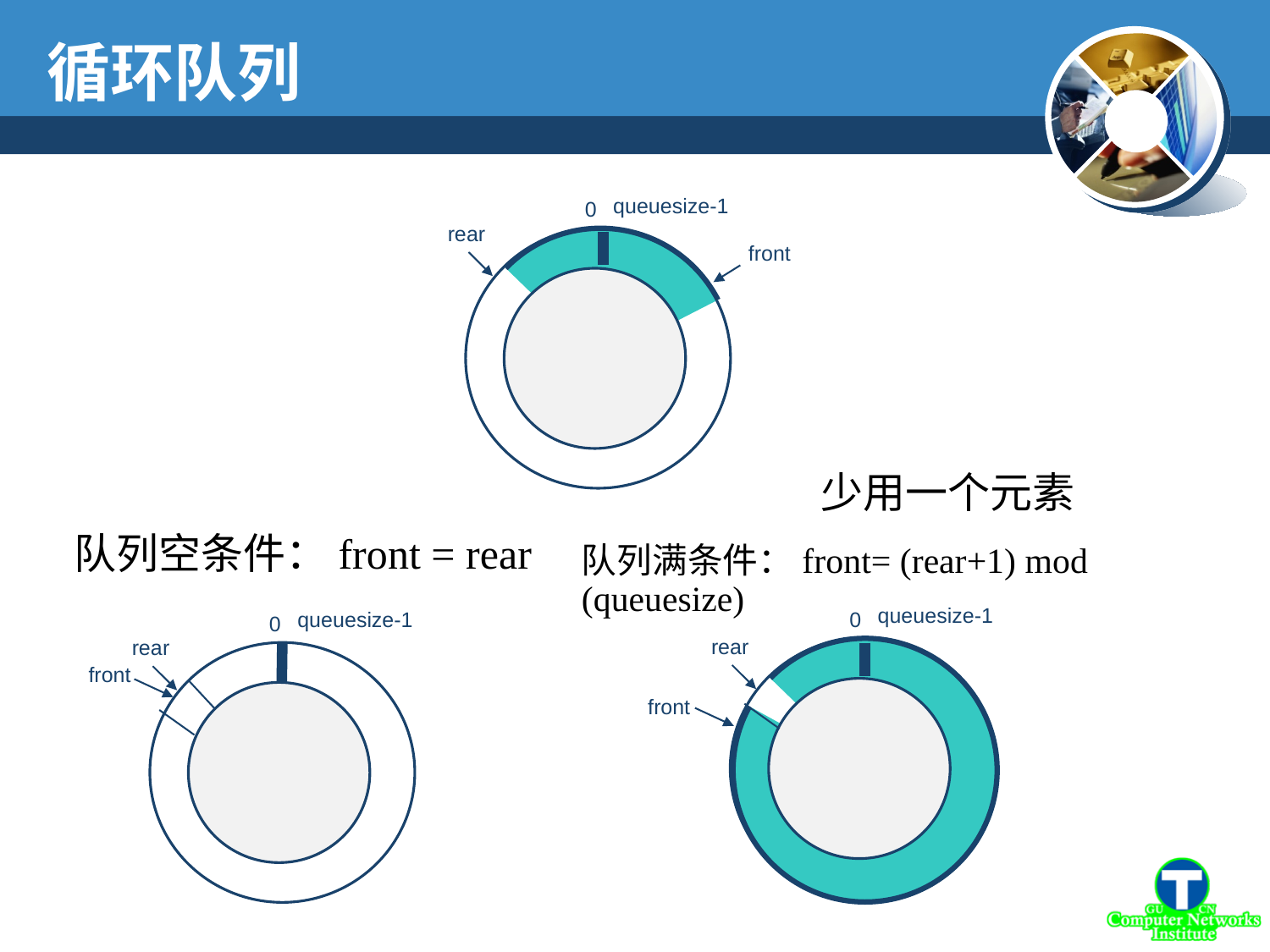

循环队列
queuesize-1
0
rear

front

少用一个元素
队列空条件：front = rear
队列满条件：front= (rear+1) mod (queuesize)
queuesize-1
0
queuesize-1
0
rear
rear

front

front